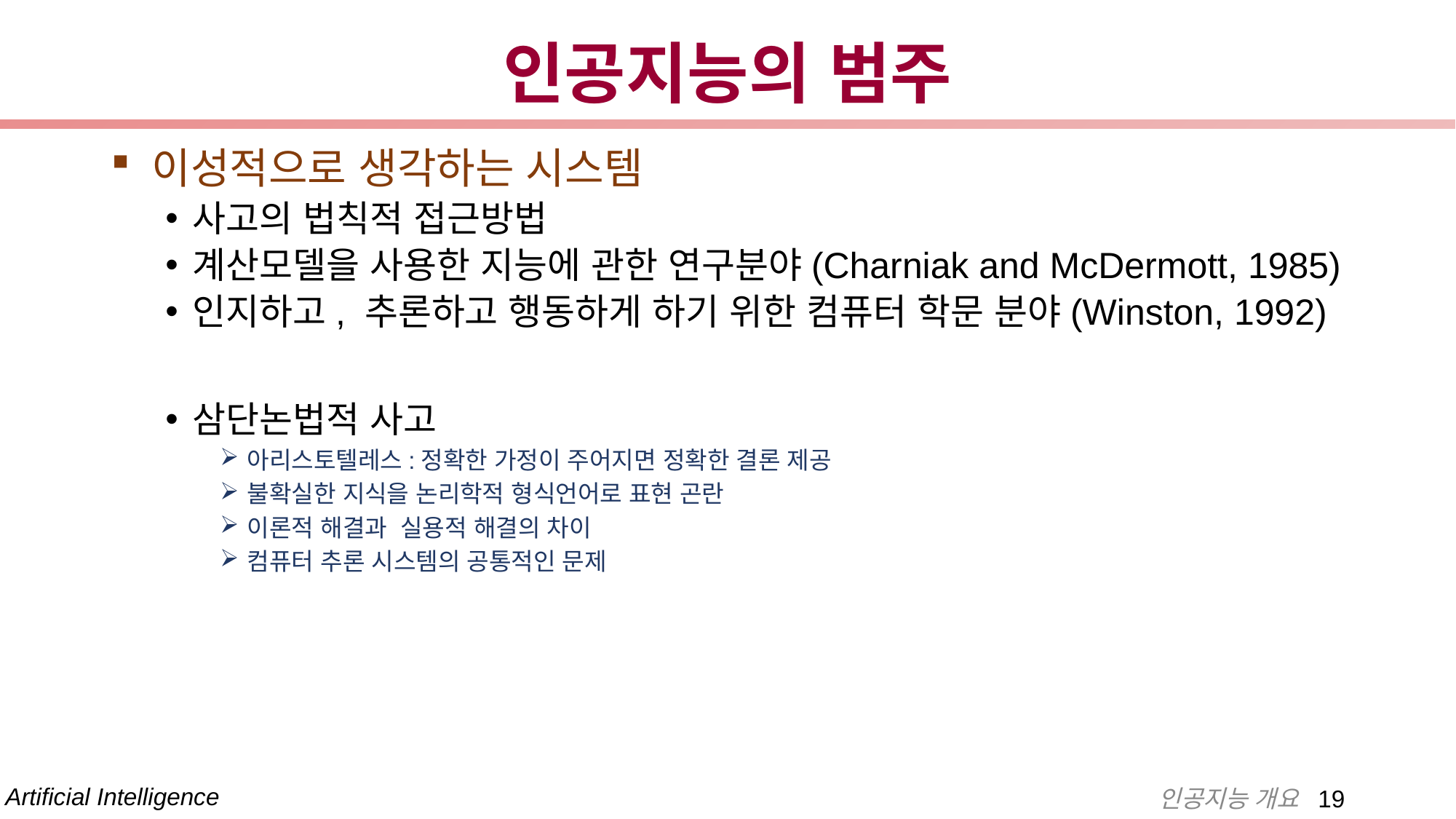

# 인공지능의 범주
이성적으로 생각하는 시스템
사고의 법칙적 접근방법
계산모델을 사용한 지능에 관한 연구분야(Charniak and McDermott, 1985)
인지하고, 추론하고 행동하게 하기 위한 컴퓨터 학문 분야(Winston, 1992)

삼단논법적 사고
아리스토텔레스:정확한 가정이 주어지면 정확한 결론 제공
불확실한 지식을 논리학적 형식언어로 표현 곤란
이론적 해결과  실용적 해결의 차이
컴퓨터 추론 시스템의 공통적인 문제